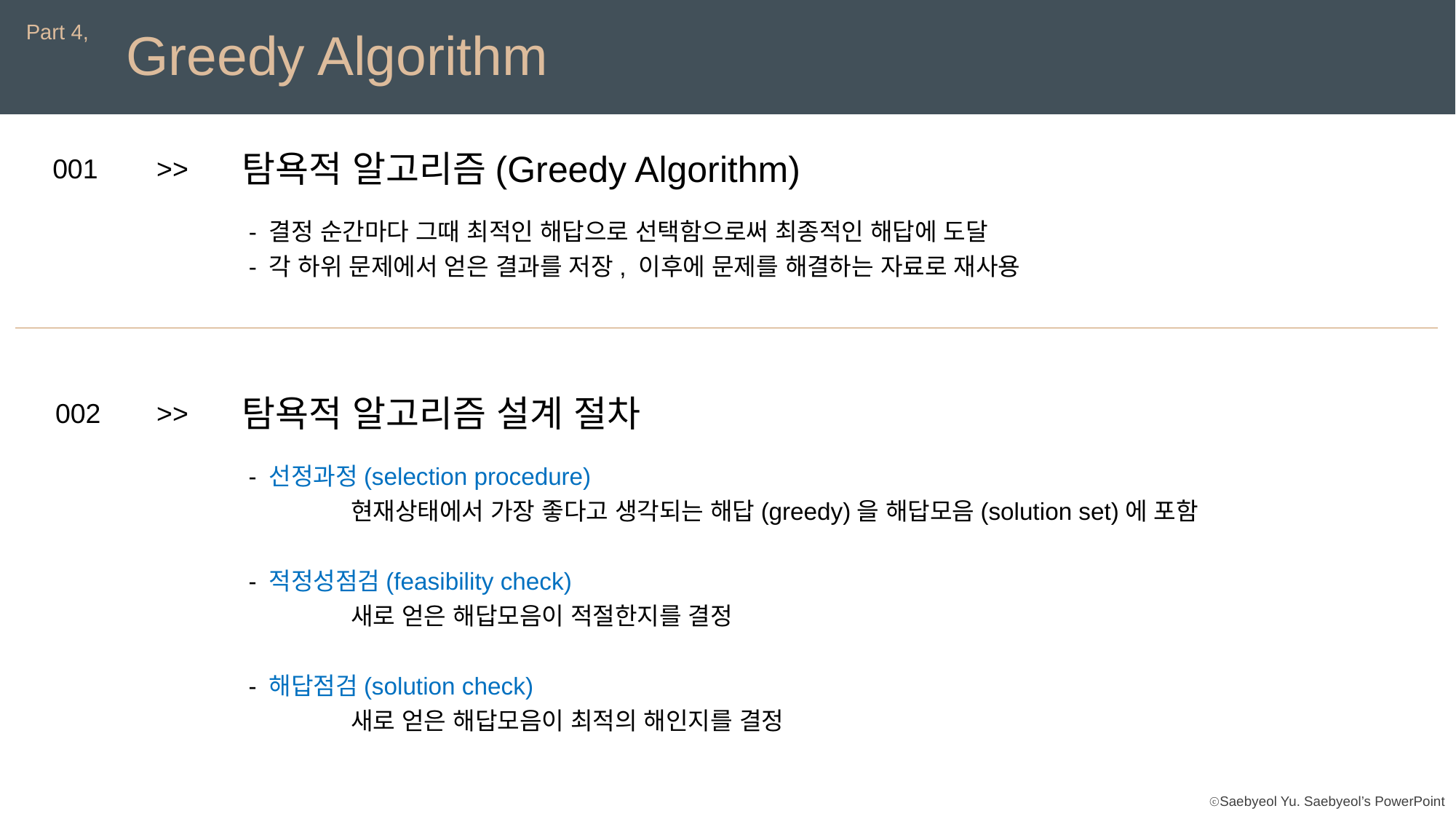

Part 4,
Greedy Algorithm
탐욕적 알고리즘(Greedy Algorithm)
001
>>
 - 결정 순간마다 그때 최적인 해답으로 선택함으로써 최종적인 해답에 도달
 - 각 하위 문제에서 얻은 결과를 저장, 이후에 문제를 해결하는 자료로 재사용
탐욕적 알고리즘 설계 절차
002
>>
 - 선정과정(selection procedure)
	현재상태에서 가장 좋다고 생각되는 해답(greedy)을 해답모음(solution set)에 포함

 - 적정성점검(feasibility check)
	새로 얻은 해답모음이 적절한지를 결정

 - 해답점검(solution check)
	새로 얻은 해답모음이 최적의 해인지를 결정